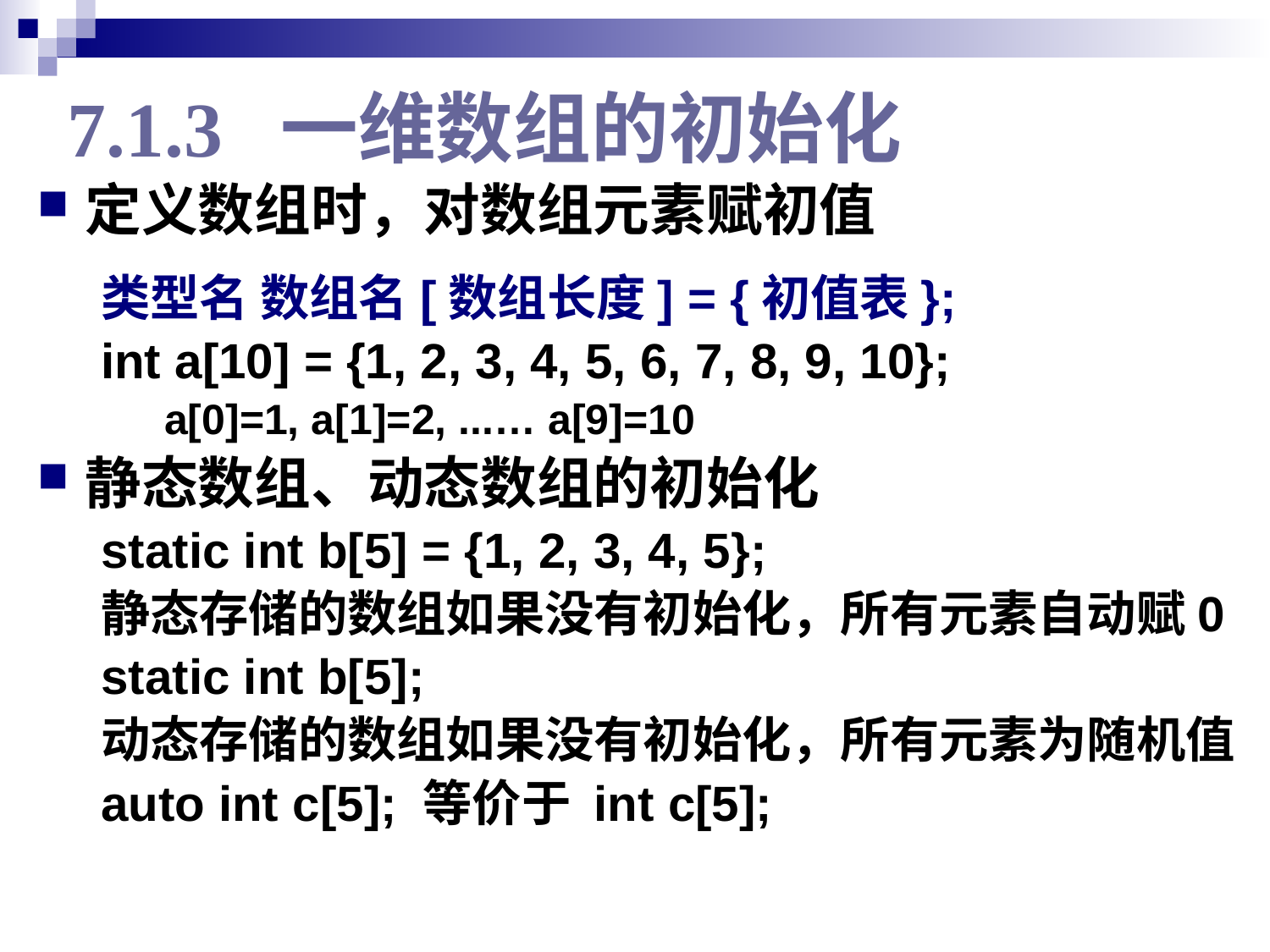

# 7.1.3  一维数组的初始化
定义数组时，对数组元素赋初值
类型名 数组名[数组长度] = {初值表};
int a[10] = {1, 2, 3, 4, 5, 6, 7, 8, 9, 10};
a[0]=1, a[1]=2, ...… a[9]=10
静态数组、动态数组的初始化
static int b[5] = {1, 2, 3, 4, 5};
静态存储的数组如果没有初始化，所有元素自动赋0
static int b[5];
动态存储的数组如果没有初始化，所有元素为随机值
auto int c[5]; 等价于 int c[5];